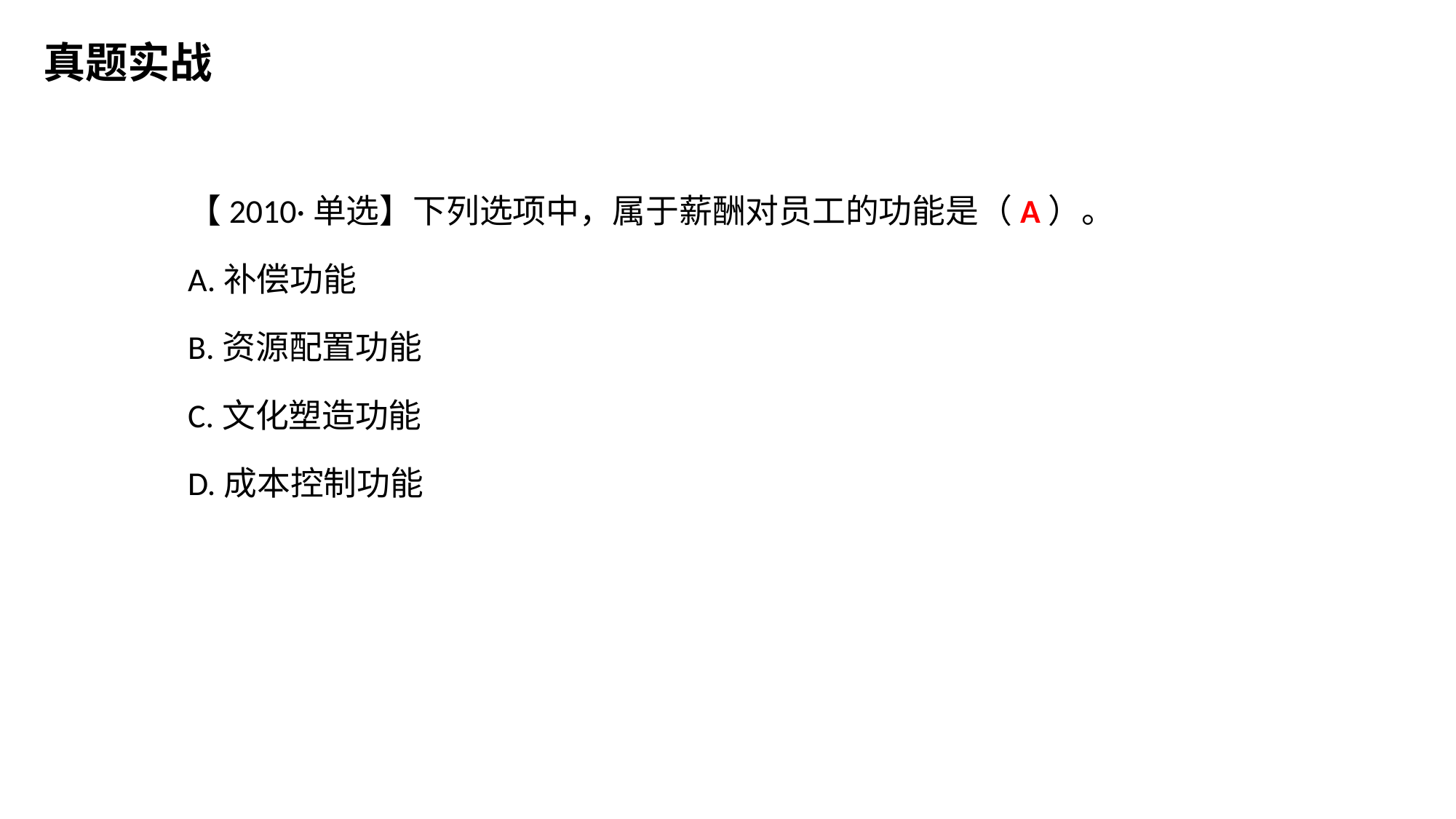

真题实战
【2010·单选】下列选项中，属于薪酬对员工的功能是（A）。
A.补偿功能
B.资源配置功能
C.文化塑造功能
D.成本控制功能